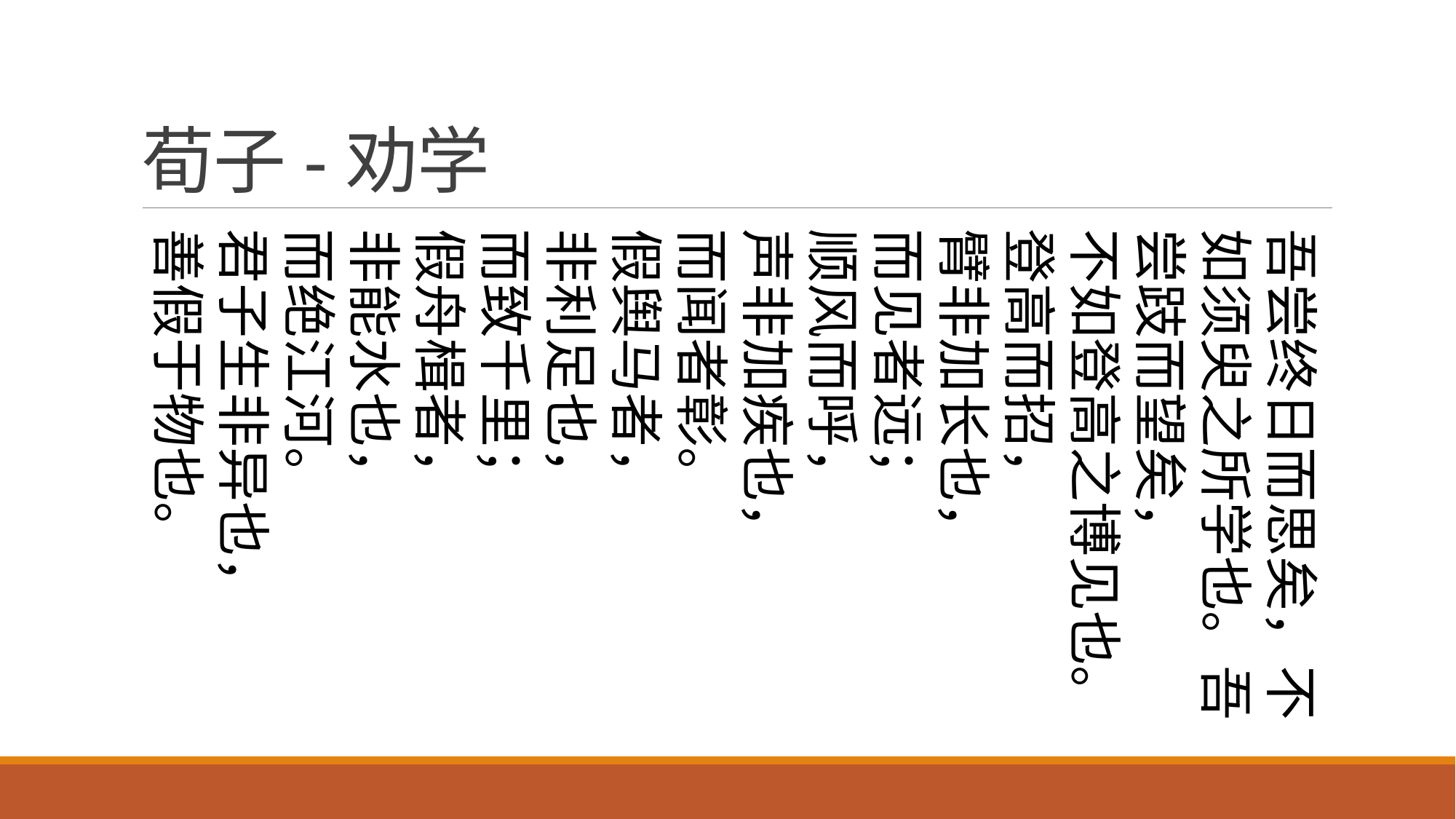

# 荀子-劝学
吾尝终日而思矣，不如须臾之所学也。吾尝跂而望矣，
不如登高之博见也。登高而招，
臂非加长也，
而见者远；
顺风而呼，
声非加疾也，
而闻者彰。
假舆马者，
非利足也，
而致千里；
假舟楫者，
非能水也，
而绝江河。
君子生非异也，
善假于物也。